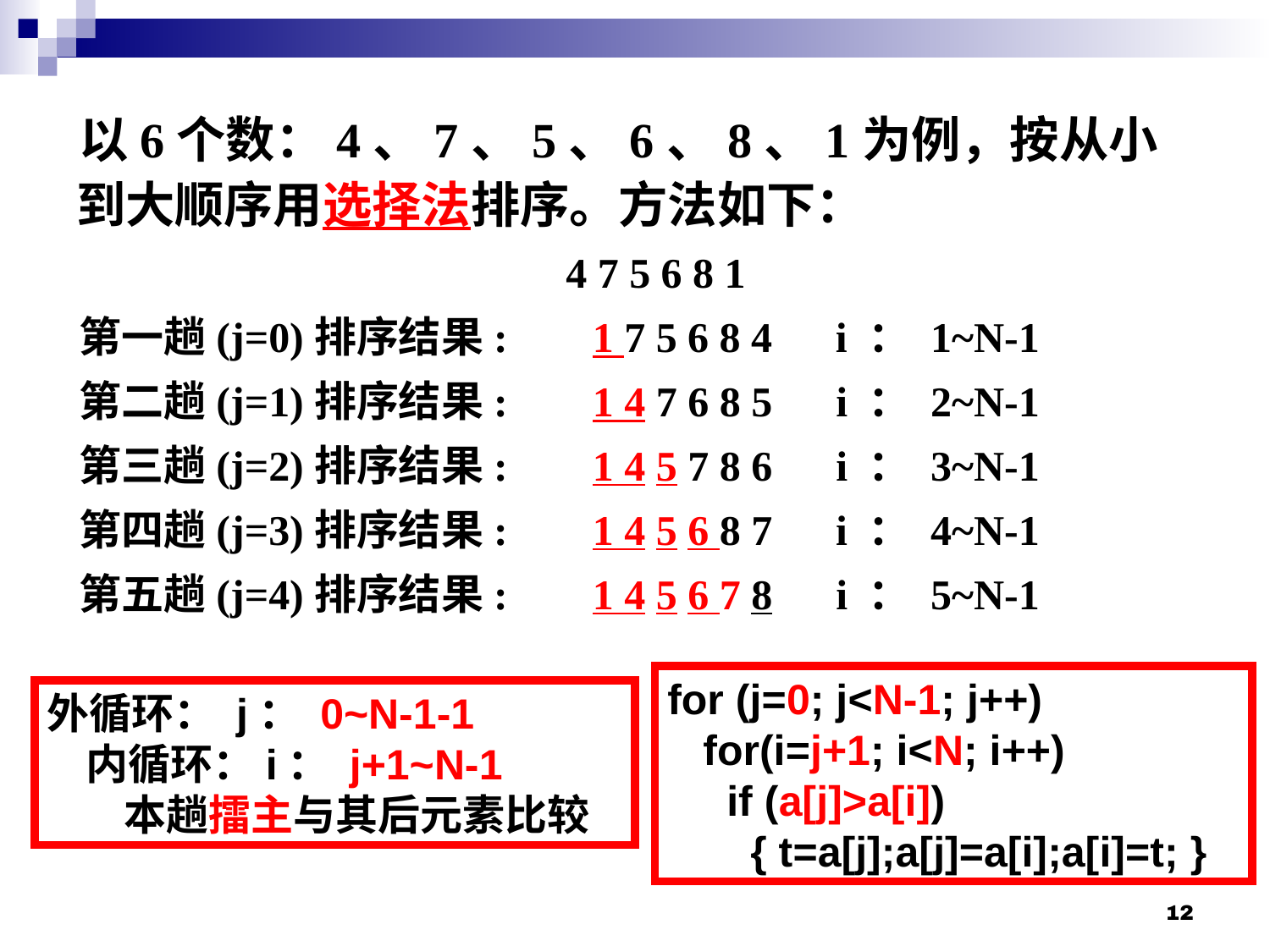

以6个数：4、7、5、6、8、1为例，按从小到大顺序用选择法排序。方法如下：
                                              4 7 5 6 8 1
第一趟(j=0)排序结果:        1 7 5 6 8 4      i ： 1~N-1
第二趟(j=1)排序结果:        1 4 7 6 8 5      i ： 2~N-1
第三趟(j=2)排序结果:        1 4 5 7 8 6      i ： 3~N-1
第四趟(j=3)排序结果:        1 4 5 6 8 7      i ： 4~N-1
第五趟(j=4)排序结果:        1 4 5 6 7 8      i ： 5~N-1

for (j=0; j<N-1; j++)
   for(i=j+1; i<N; i++)
     if (a[j]>a[i])
       { t=a[j];a[j]=a[i];a[i]=t; }
外循环： j： 0~N-1-1
   内循环：i： j+1~N-1
       本趟擂主与其后元素比较
12